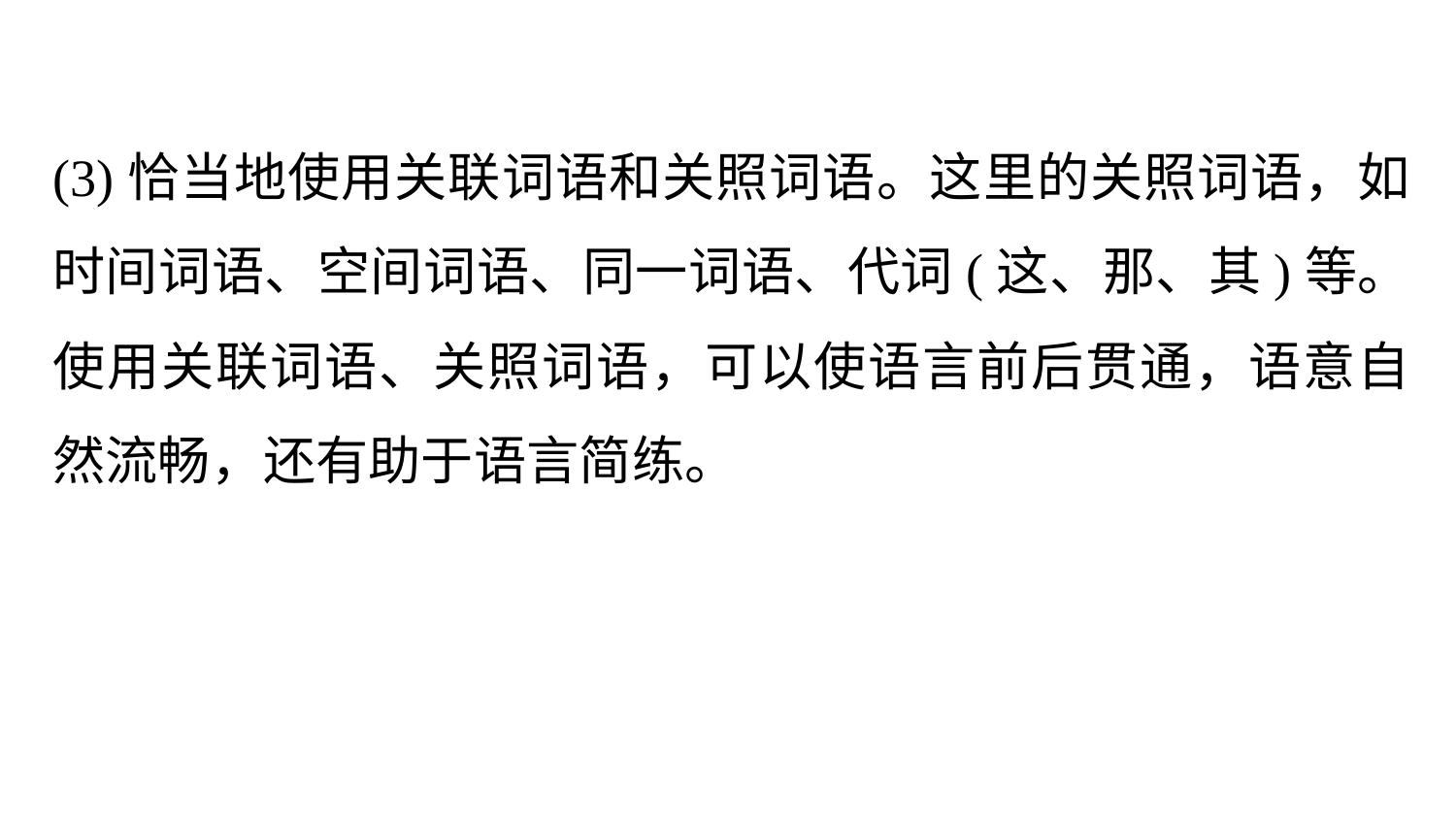

(3)恰当地使用关联词语和关照词语。这里的关照词语，如时间词语、空间词语、同一词语、代词(这、那、其)等。使用关联词语、关照词语，可以使语言前后贯通，语意自然流畅，还有助于语言简练。